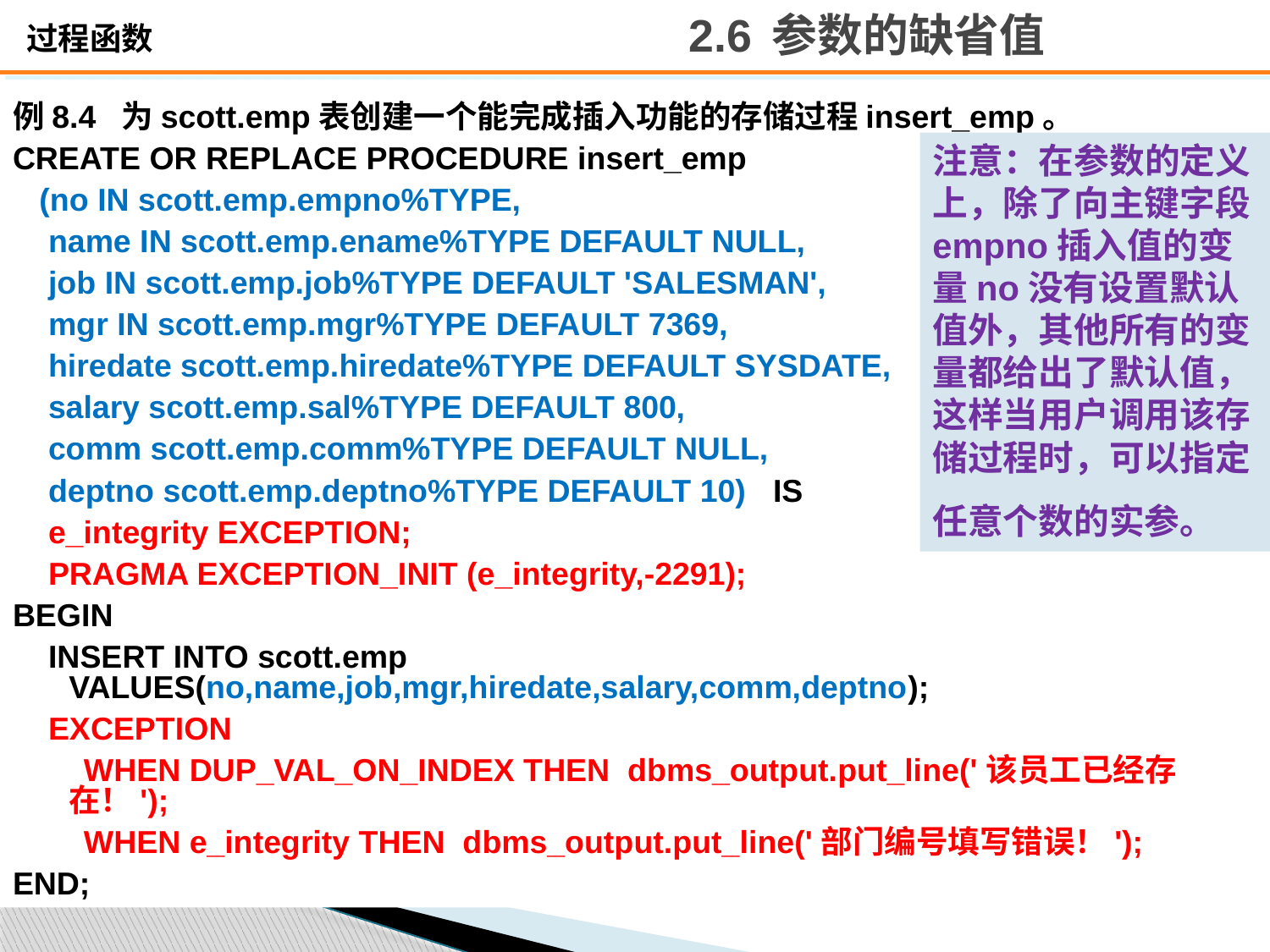

# 2.6 参数的缺省值
例8.4  为scott.emp表创建一个能完成插入功能的存储过程insert_emp。
CREATE OR REPLACE PROCEDURE insert_emp
   (no IN scott.emp.empno%TYPE,
    name IN scott.emp.ename%TYPE DEFAULT NULL,
    job IN scott.emp.job%TYPE DEFAULT 'SALESMAN',
    mgr IN scott.emp.mgr%TYPE DEFAULT 7369,
    hiredate scott.emp.hiredate%TYPE DEFAULT SYSDATE,
    salary scott.emp.sal%TYPE DEFAULT 800,
    comm scott.emp.comm%TYPE DEFAULT NULL,
    deptno scott.emp.deptno%TYPE DEFAULT 10)   IS
    e_integrity EXCEPTION;
    PRAGMA EXCEPTION_INIT (e_integrity,-2291);
BEGIN
    INSERT INTO scott.emp VALUES(no,name,job,mgr,hiredate,salary,comm,deptno);
    EXCEPTION
        WHEN DUP_VAL_ON_INDEX THEN  dbms_output.put_line('该员工已经存在！');
        WHEN e_integrity THEN  dbms_output.put_line('部门编号填写错误！');
END;
注意：在参数的定义上，除了向主键字段empno插入值的变量no没有设置默认值外，其他所有的变量都给出了默认值，这样当用户调用该存储过程时，可以指定任意个数的实参。